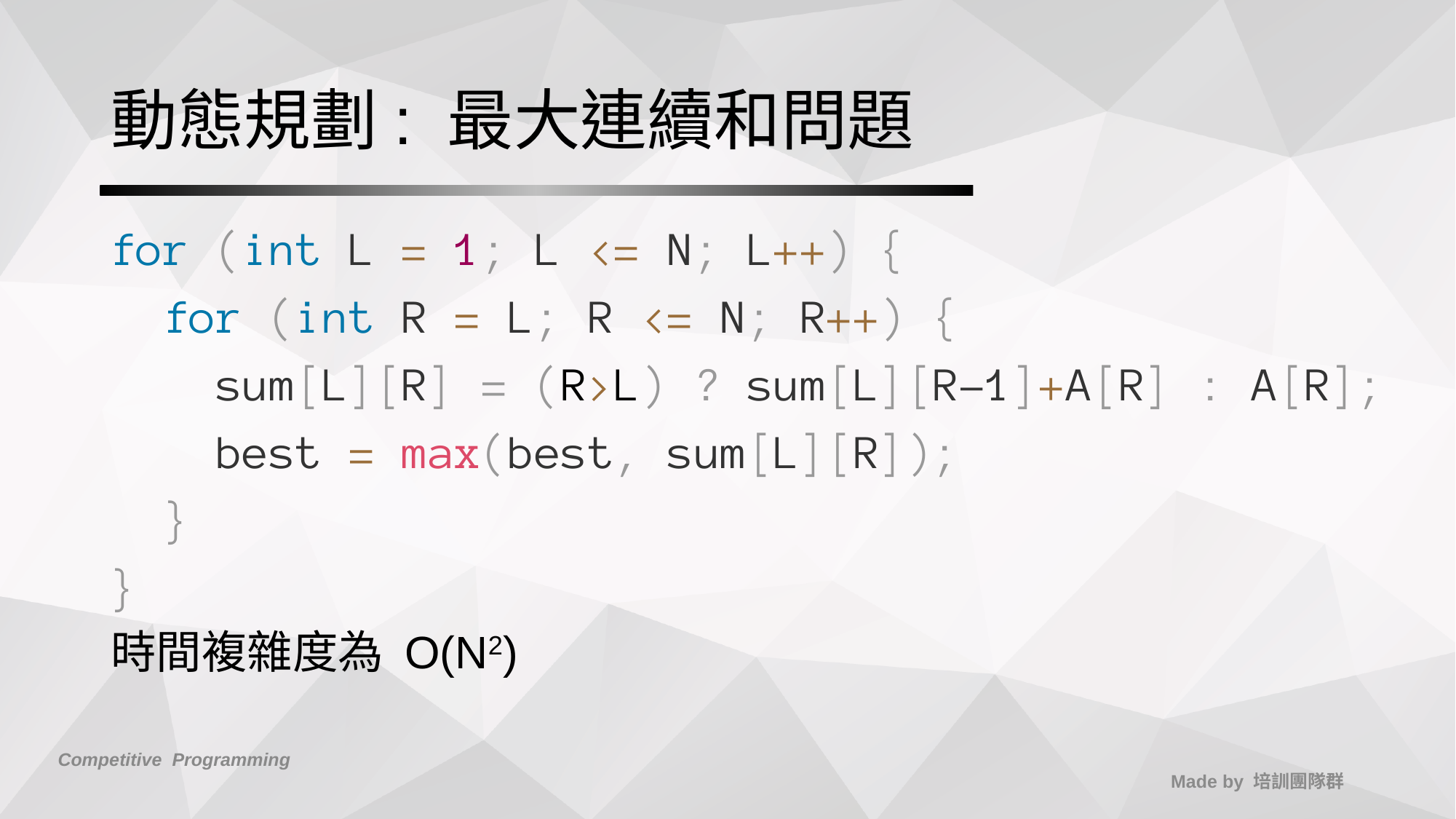

# 動態規劃: 最大連續和問題
for (int L = 1; L <= N; L++) {
  for (int R = L; R <= N; R++) {
    sum[L][R] = (R>L) ? sum[L][R-1]+A[R] : A[R];
    best = max(best, sum[L][R]);
  }
}
時間複雜度為 O(N2)